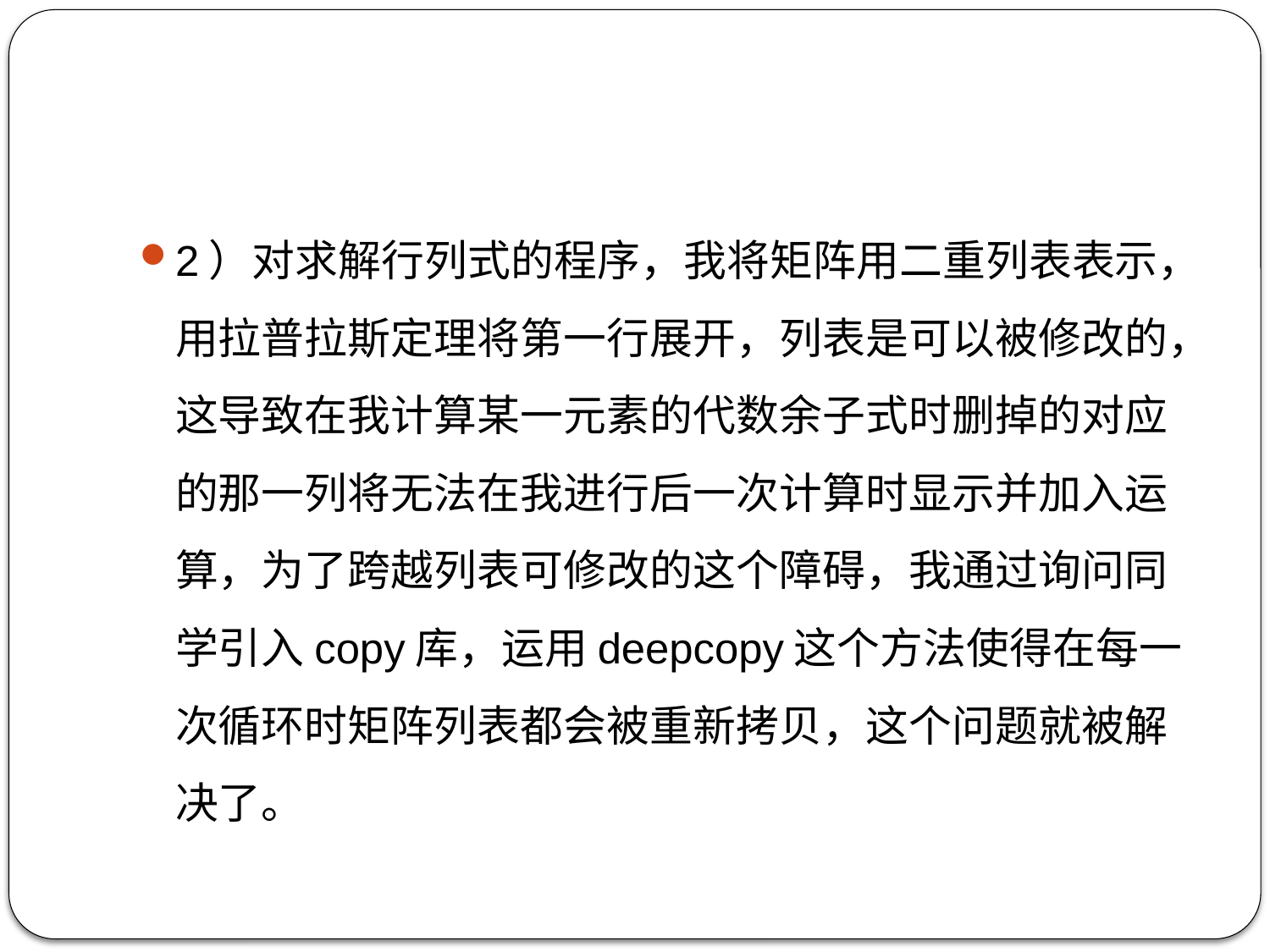

#
2）对求解行列式的程序，我将矩阵用二重列表表示，用拉普拉斯定理将第一行展开，列表是可以被修改的，这导致在我计算某一元素的代数余子式时删掉的对应的那一列将无法在我进行后一次计算时显示并加入运算，为了跨越列表可修改的这个障碍，我通过询问同学引入copy库，运用deepcopy这个方法使得在每一次循环时矩阵列表都会被重新拷贝，这个问题就被解决了。